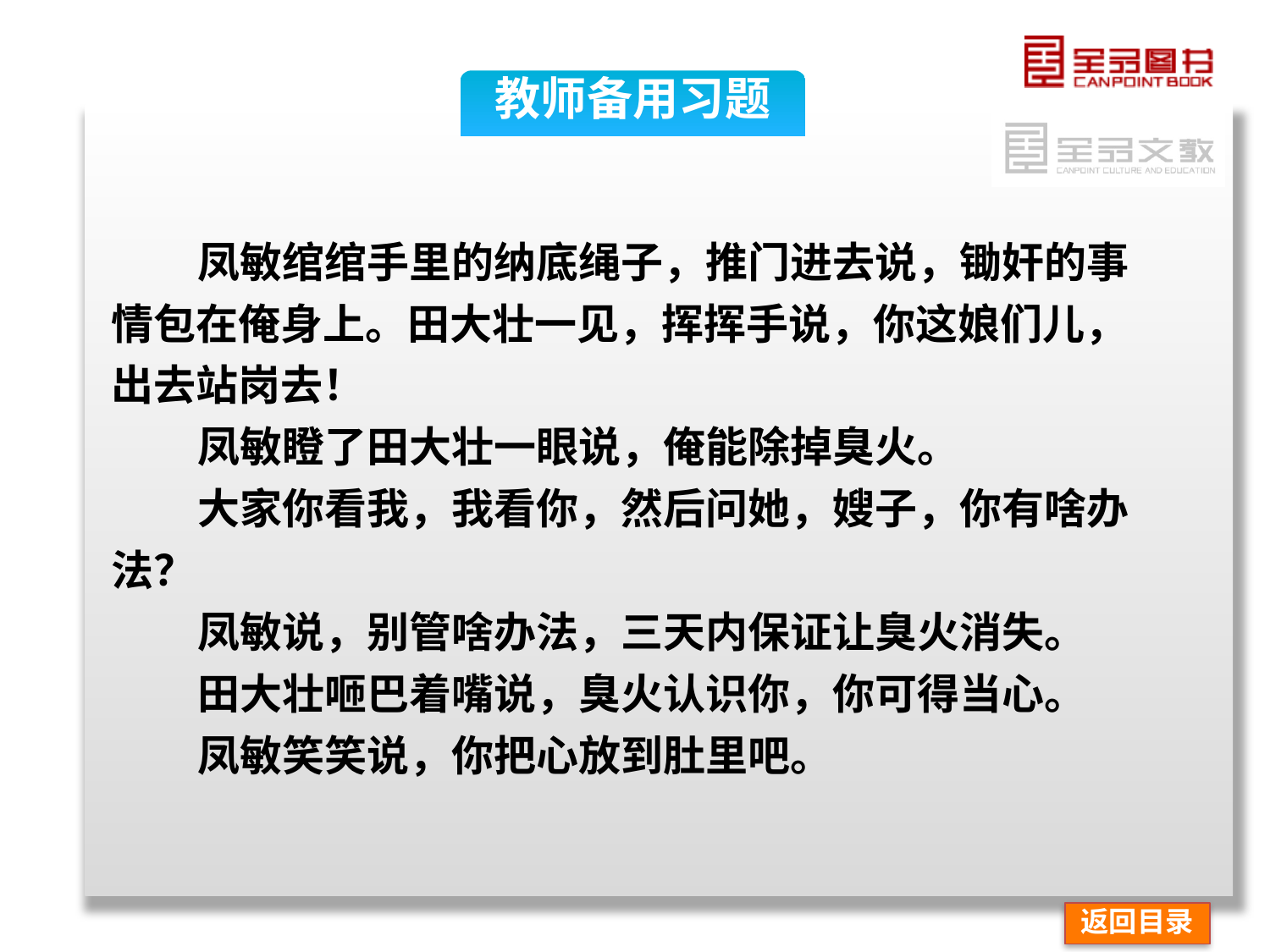

教师备用习题
凤敏绾绾手里的纳底绳子，推门进去说，锄奸的事情包在俺身上。田大壮一见，挥挥手说，你这娘们儿，出去站岗去！
凤敏瞪了田大壮一眼说，俺能除掉臭火。
大家你看我，我看你，然后问她，嫂子，你有啥办法？
凤敏说，别管啥办法，三天内保证让臭火消失。
田大壮咂巴着嘴说，臭火认识你，你可得当心。
凤敏笑笑说，你把心放到肚里吧。
返回目录